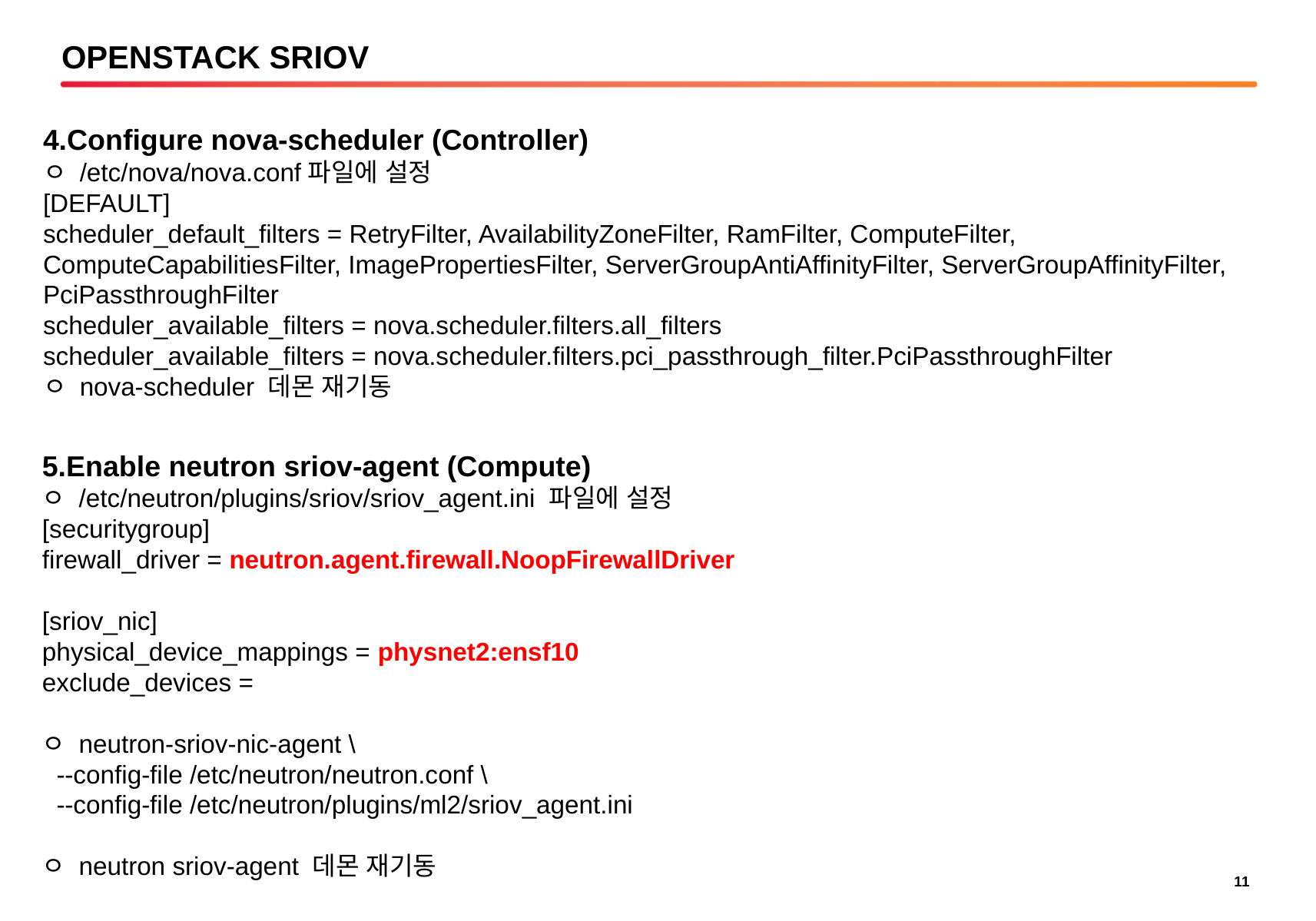

# OPENSTACK SRIOV
4.Configure nova-scheduler (Controller)
ㅇ /etc/nova/nova.conf파일에 설정
[DEFAULT]
scheduler_default_filters = RetryFilter, AvailabilityZoneFilter, RamFilter, ComputeFilter, ComputeCapabilitiesFilter, ImagePropertiesFilter, ServerGroupAntiAffinityFilter, ServerGroupAffinityFilter, PciPassthroughFilter
scheduler_available_filters = nova.scheduler.filters.all_filters
scheduler_available_filters = nova.scheduler.filters.pci_passthrough_filter.PciPassthroughFilter
ㅇ nova-scheduler 데몬 재기동

5.Enable neutron sriov-agent (Compute)
ㅇ /etc/neutron/plugins/sriov/sriov_agent.ini 파일에 설정
[securitygroup]
firewall_driver = neutron.agent.firewall.NoopFirewallDriver

[sriov_nic]
physical_device_mappings = physnet2:ensf10
exclude_devices =

ㅇ neutron-sriov-nic-agent \
  --config-file /etc/neutron/neutron.conf \
  --config-file /etc/neutron/plugins/ml2/sriov_agent.ini

ㅇ neutron sriov-agent 데몬 재기동